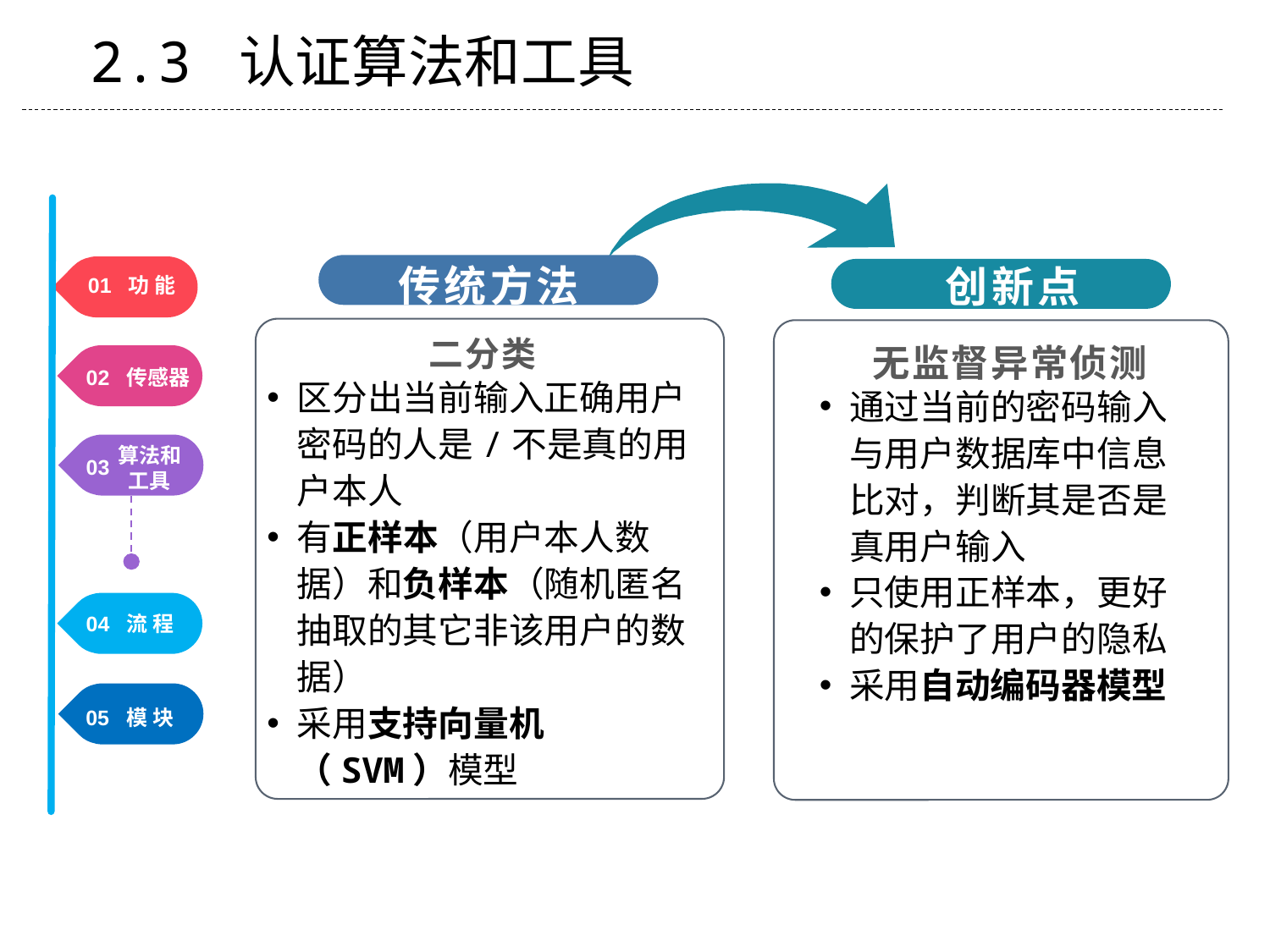

2.3 认证算法和工具

02  传感器

03

04  流 程

05  模 块

传统方法

创新点
01  功 能

二分类
无监督异常侦测
区分出当前输入正确用户密码的人是/不是真的用户本人
有正样本（用户本人数据）和负样本（随机匿名抽取的其它非该用户的数据）
采用支持向量机（SVM）模型
通过当前的密码输入与用户数据库中信息比对，判断其是否是真用户输入
只使用正样本，更好的保护了用户的隐私
采用自动编码器模型
算法和工具